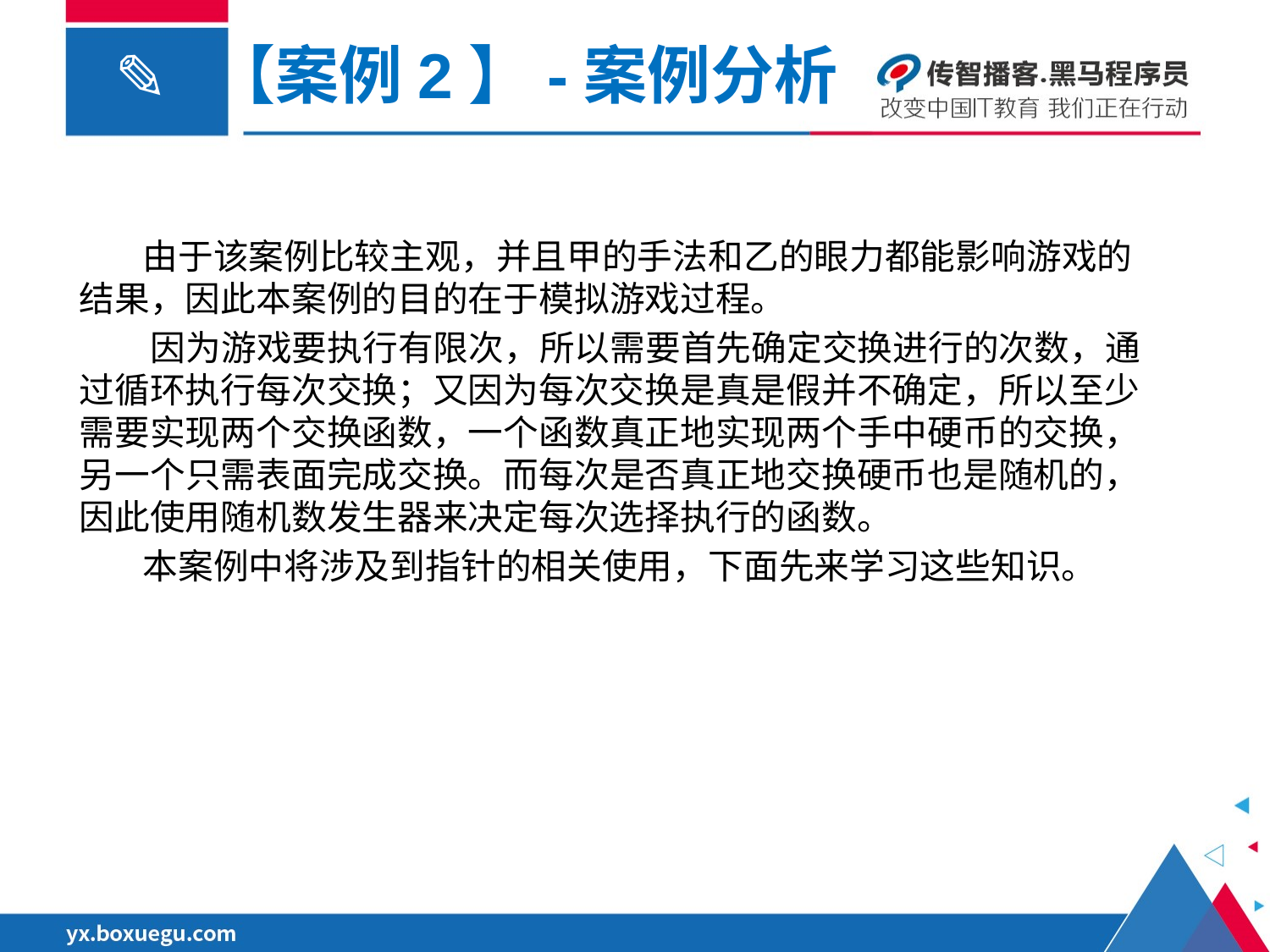

【案例2】-案例分析
       由于该案例比较主观，并且甲的手法和乙的眼力都能影响游戏的结果，因此本案例的目的在于模拟游戏过程。
        因为游戏要执行有限次，所以需要首先确定交换进行的次数，通过循环执行每次交换；又因为每次交换是真是假并不确定，所以至少需要实现两个交换函数，一个函数真正地实现两个手中硬币的交换，另一个只需表面完成交换。而每次是否真正地交换硬币也是随机的，因此使用随机数发生器来决定每次选择执行的函数。
       本案例中将涉及到指针的相关使用，下面先来学习这些知识。